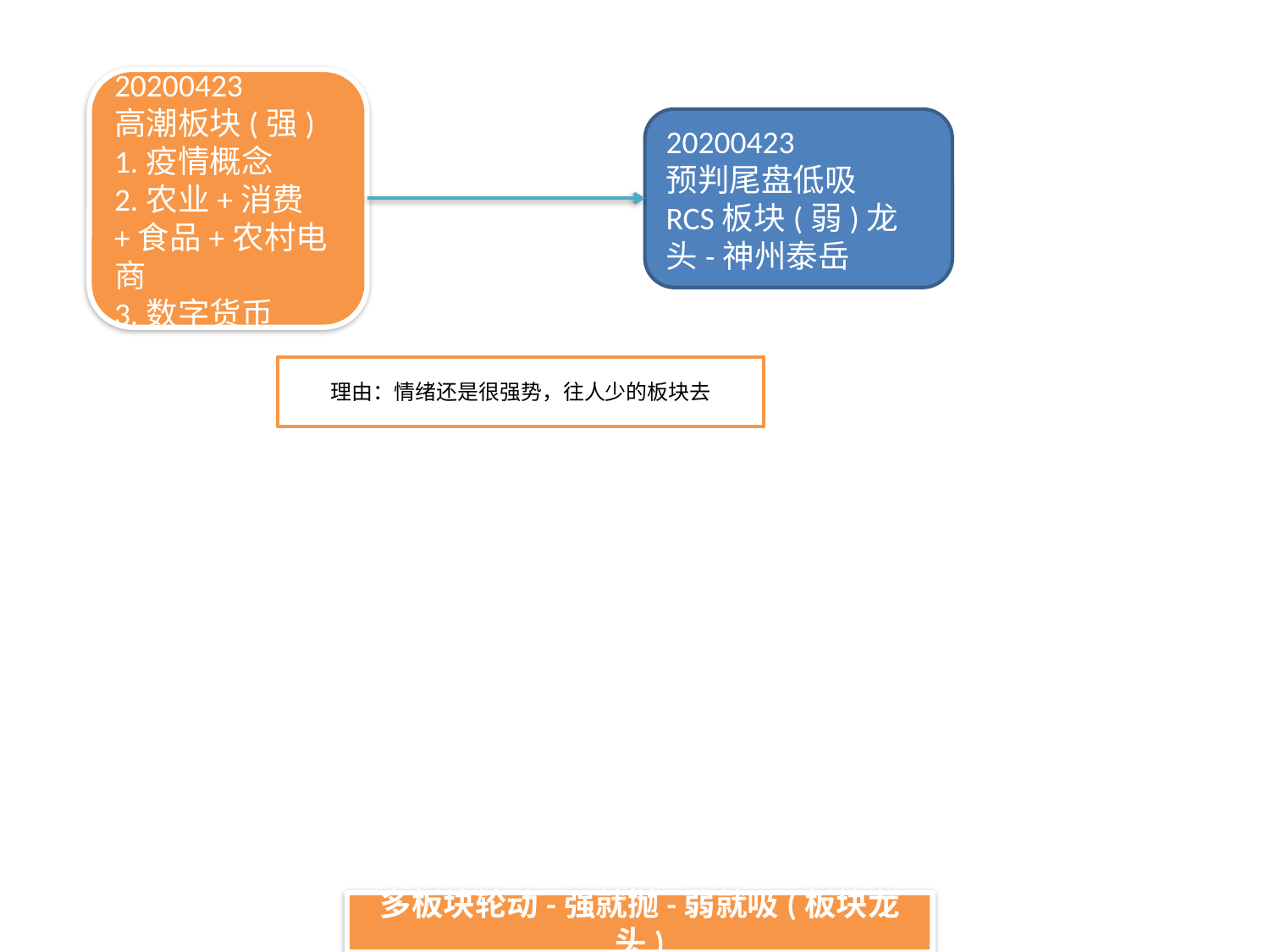

20200423
高潮板块(强)
1.疫情概念
2.农业+消费+食品+农村电商
3.数字货币
20200423
预判尾盘低吸
RCS板块(弱)龙头-神州泰岳
理由：情绪还是很强势，往人少的板块去
多板块轮动-强就抛-弱就吸(板块龙头)